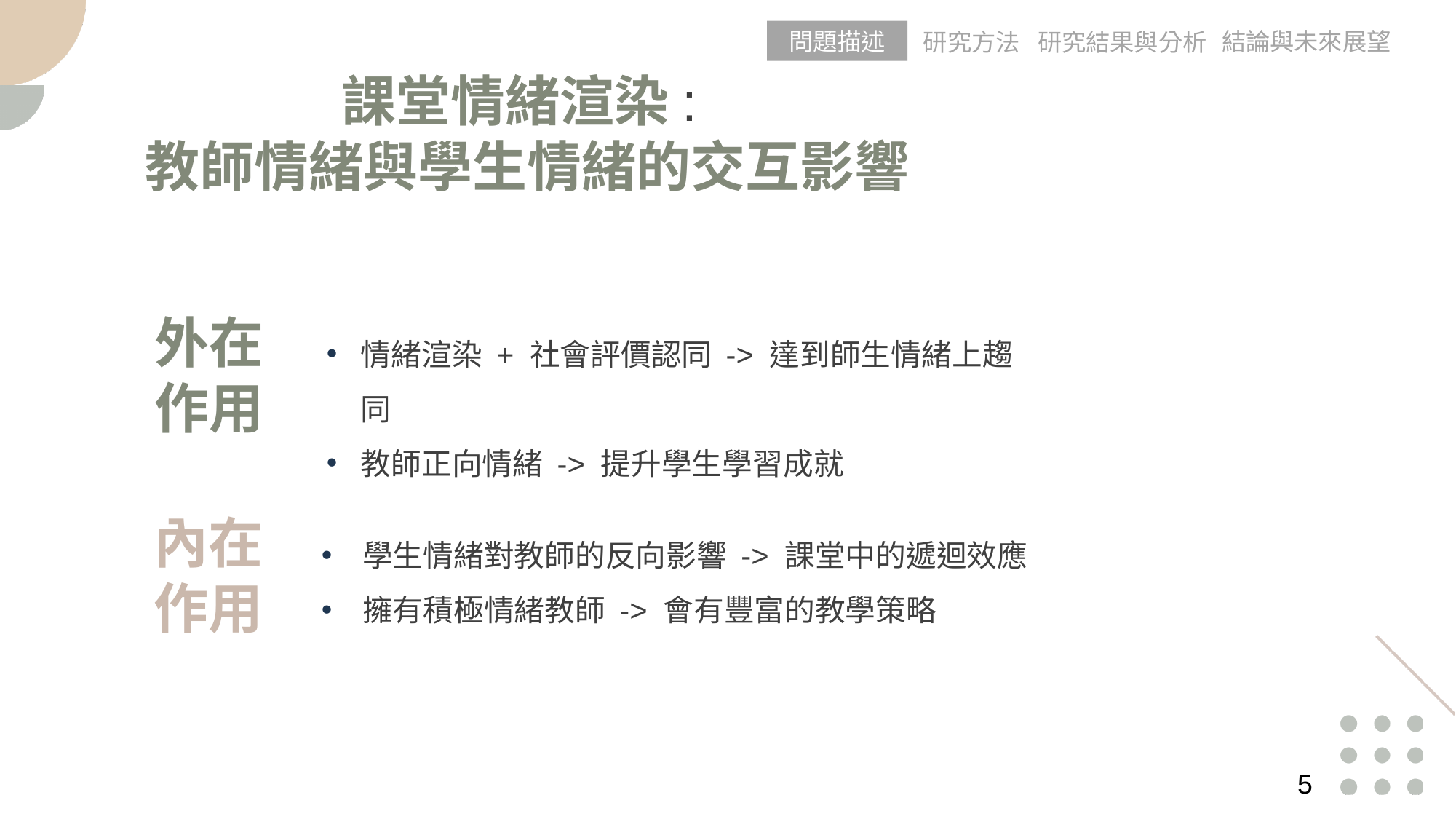

問題描述
結論與未來展望
研究方法
研究結果與分析
課堂情緒渲染:
教師情緒與學生情緒的交互影響
外在作用
情緒渲染 + 社會評價認同 -> 達到師生情緒上趨同
教師正向情緒 -> 提升學生學習成就
內在作用
學生情緒對教師的反向影響 -> 課堂中的遞迴效應
擁有積極情緒教師 -> 會有豐富的教學策略
		5